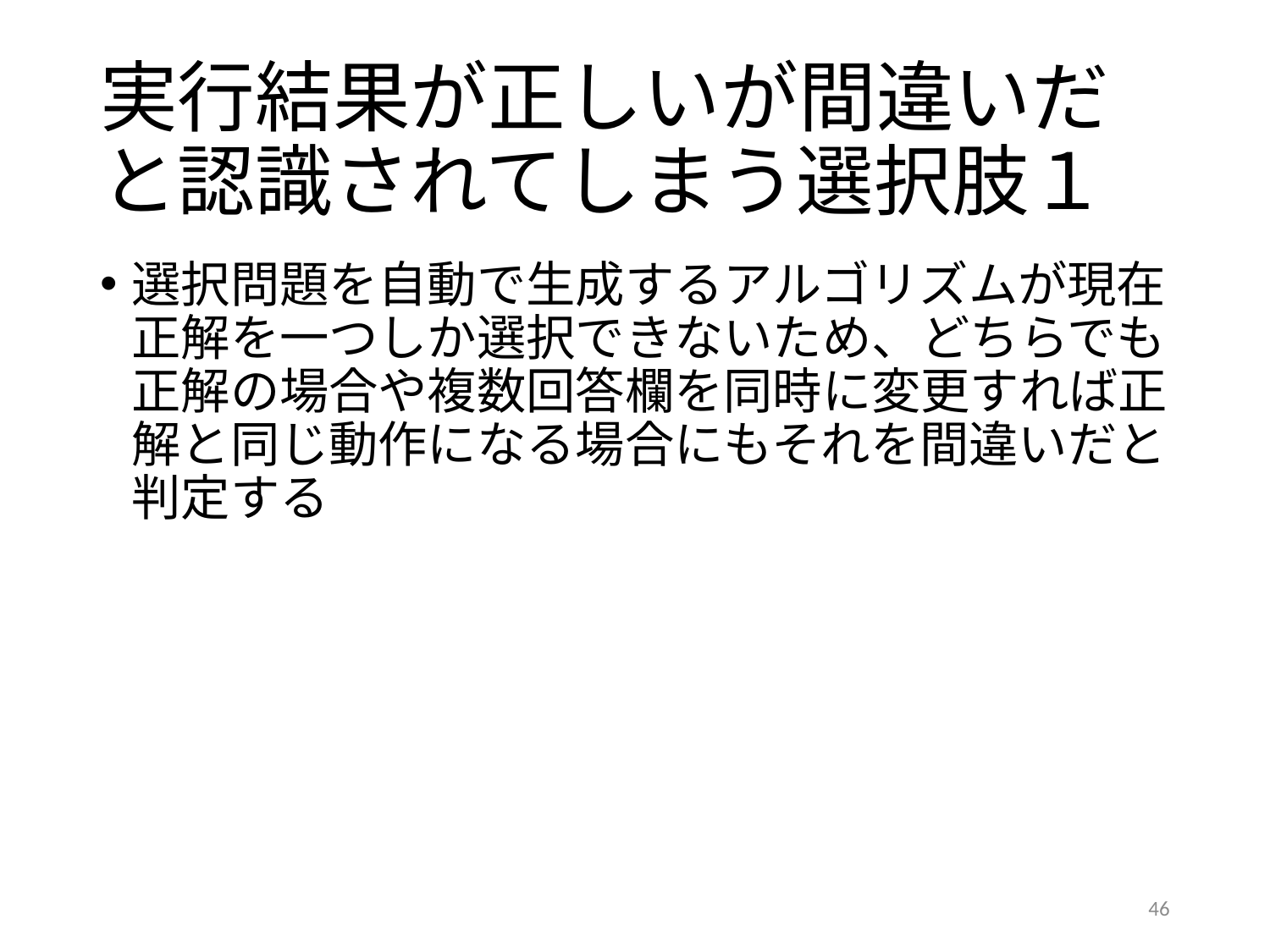

# 実行結果が正しいが間違いだと認識されてしまう選択肢１
選択問題を自動で生成するアルゴリズムが現在正解を一つしか選択できないため、どちらでも正解の場合や複数回答欄を同時に変更すれば正解と同じ動作になる場合にもそれを間違いだと判定する

46